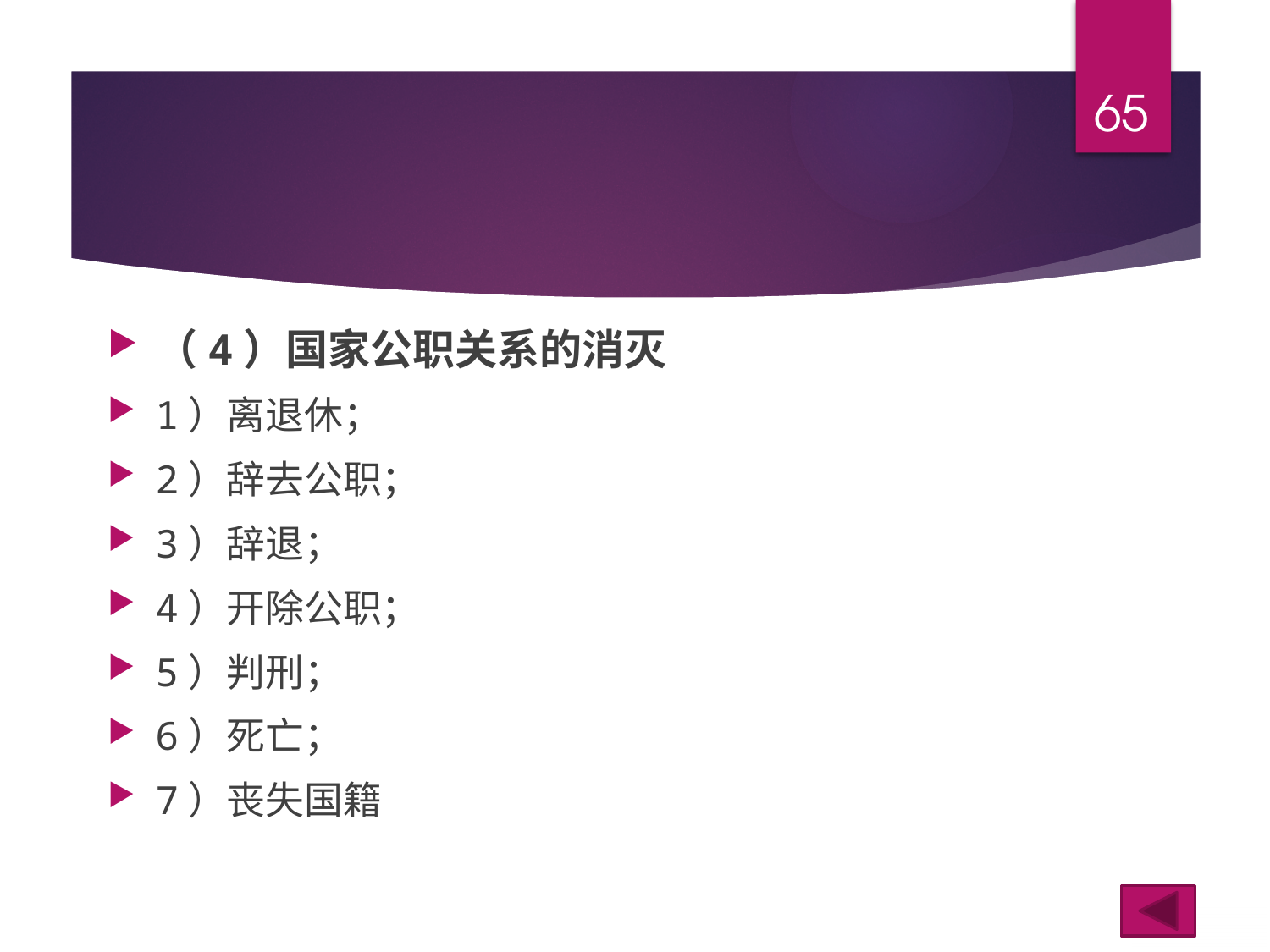

65
#
（4）国家公职关系的消灭
1）离退休；
2）辞去公职；
3）辞退；
4）开除公职；
5）判刑；
6）死亡；
7）丧失国籍